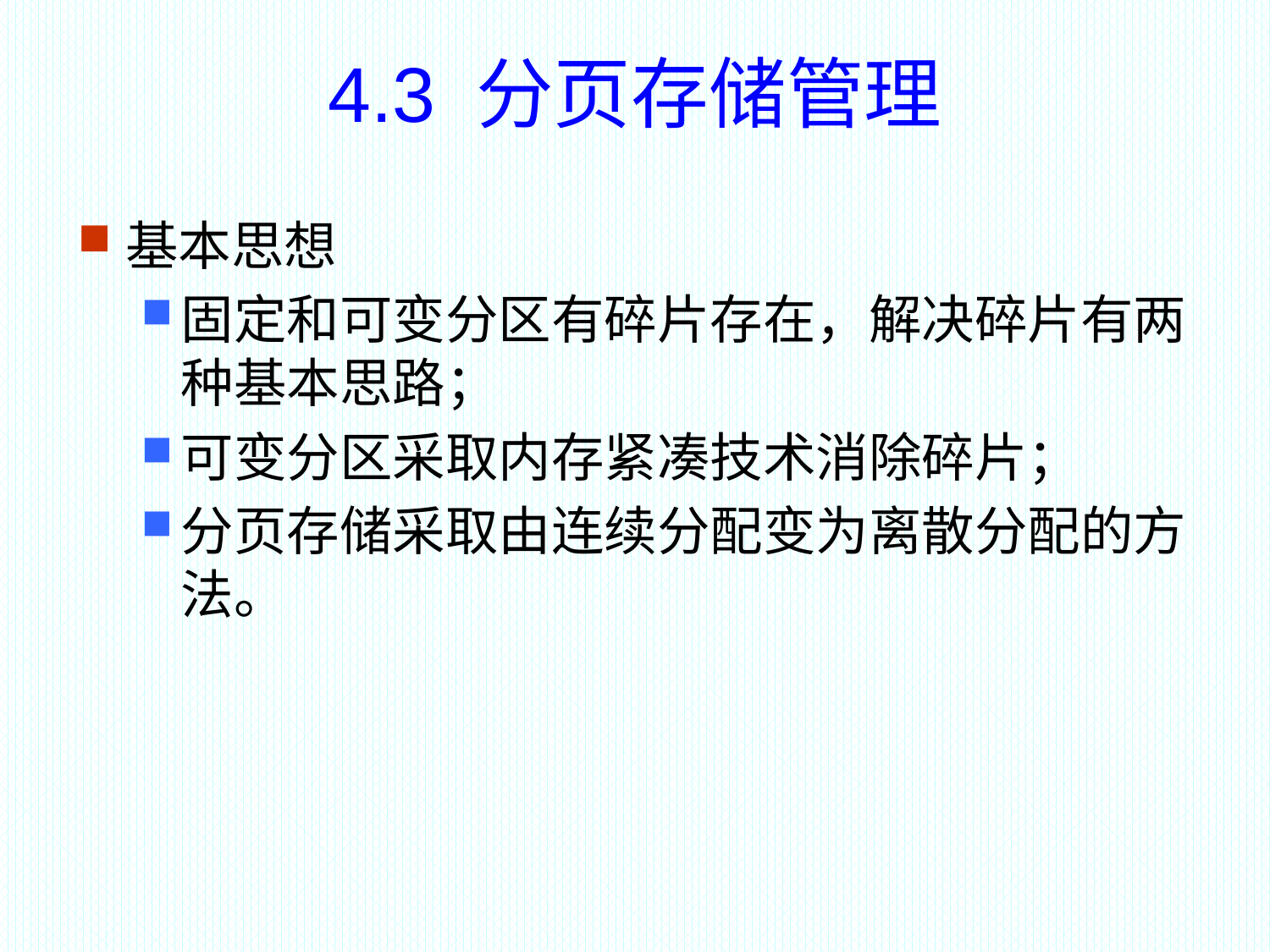

4.3 分页存储管理
基本思想
固定和可变分区有碎片存在，解决碎片有两种基本思路；
可变分区采取内存紧凑技术消除碎片；
分页存储采取由连续分配变为离散分配的方法。